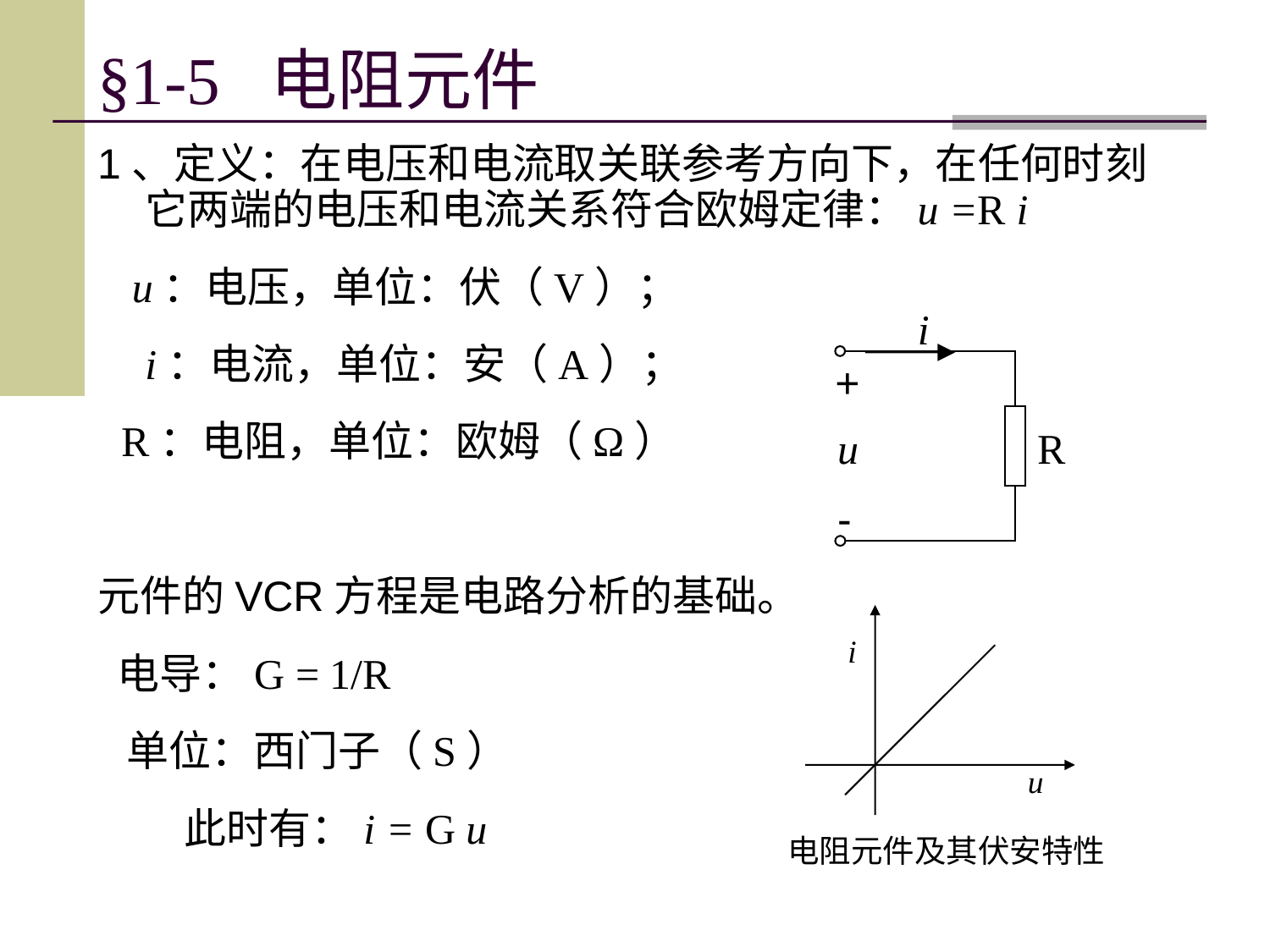

# §1-5  电阻元件
1、定义：在电压和电流取关联参考方向下，在任何时刻它两端的电压和电流关系符合欧姆定律：u =R i
   u：电压，单位：伏（V）；
    i：电流，单位：安（A）；
  R：电阻，单位：欧姆（Ω）

元件的VCR方程是电路分析的基础。
 电导：G = 1/R
  单位：西门子（S）
        此时有：i = G u

i

+

u
R
-

i

u

电阻元件及其伏安特性